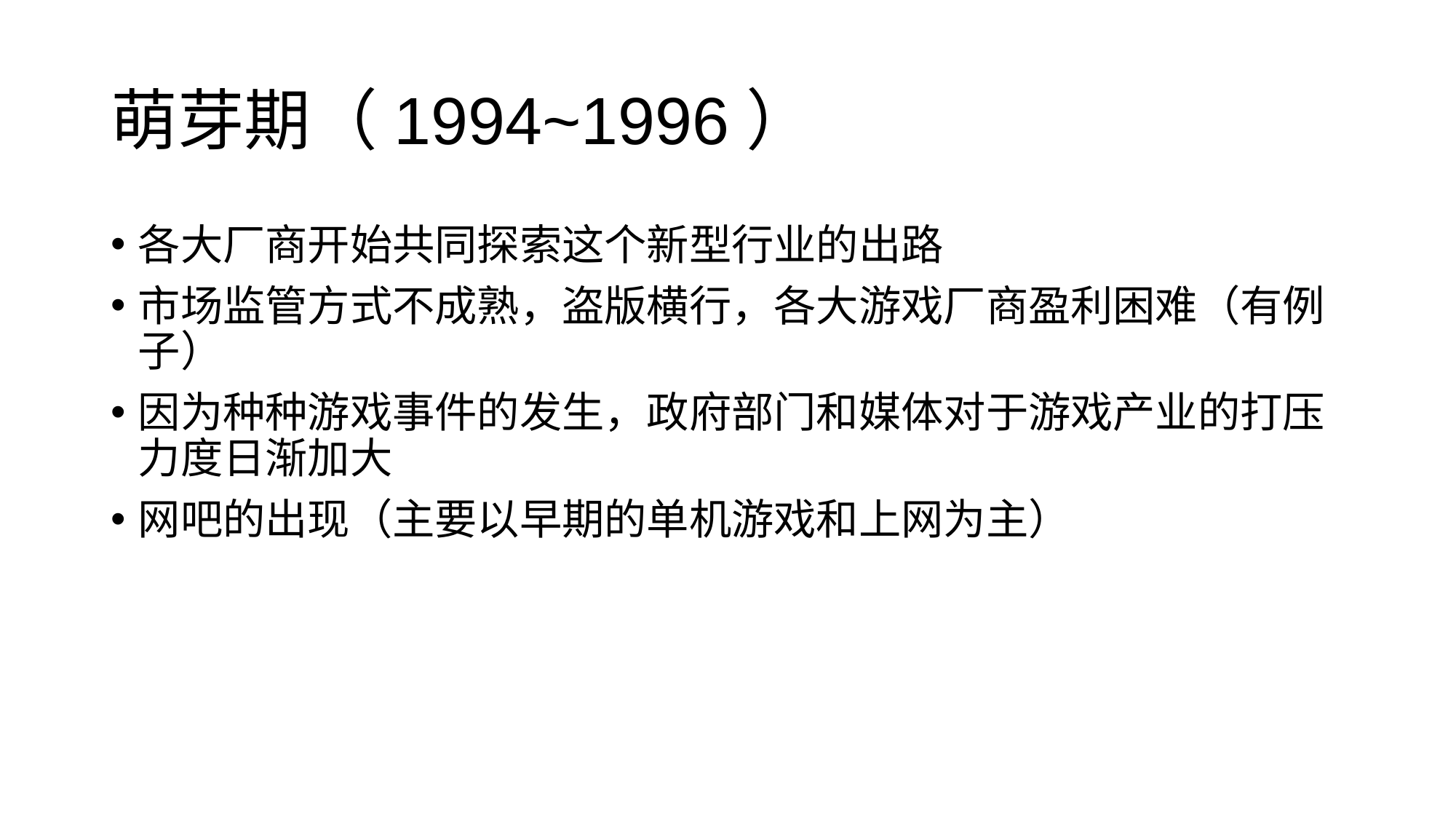

# 萌芽期（1994~1996）
各大厂商开始共同探索这个新型行业的出路
市场监管方式不成熟，盗版横行，各大游戏厂商盈利困难（有例子）
因为种种游戏事件的发生，政府部门和媒体对于游戏产业的打压力度日渐加大
网吧的出现（主要以早期的单机游戏和上网为主）